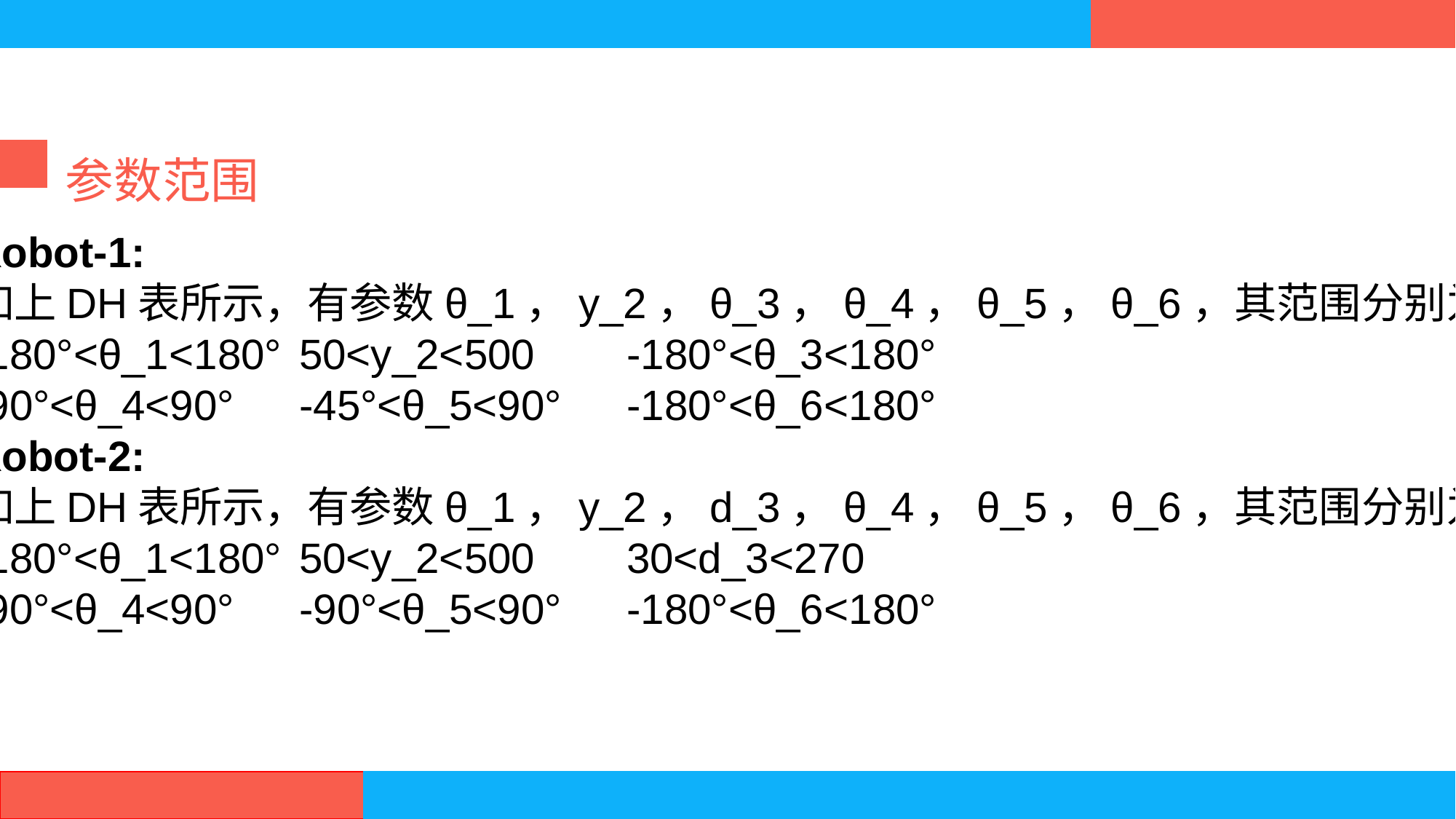

参数范围

Robot-1:
如上DH表所示，有参数θ_1，y_2，θ_3，θ_4，θ_5，θ_6，其范围分别为：
-180°<θ_1<180°	50<y_2<500	-180°<θ_3<180°
-90°<θ_4<90°	-45°<θ_5<90°	-180°<θ_6<180°
Robot-2:
如上DH表所示，有参数θ_1，y_2，d_3，θ_4，θ_5，θ_6，其范围分别为：
-180°<θ_1<180°	50<y_2<500	30<d_3<270
-90°<θ_4<90°	-90°<θ_5<90°	-180°<θ_6<180°